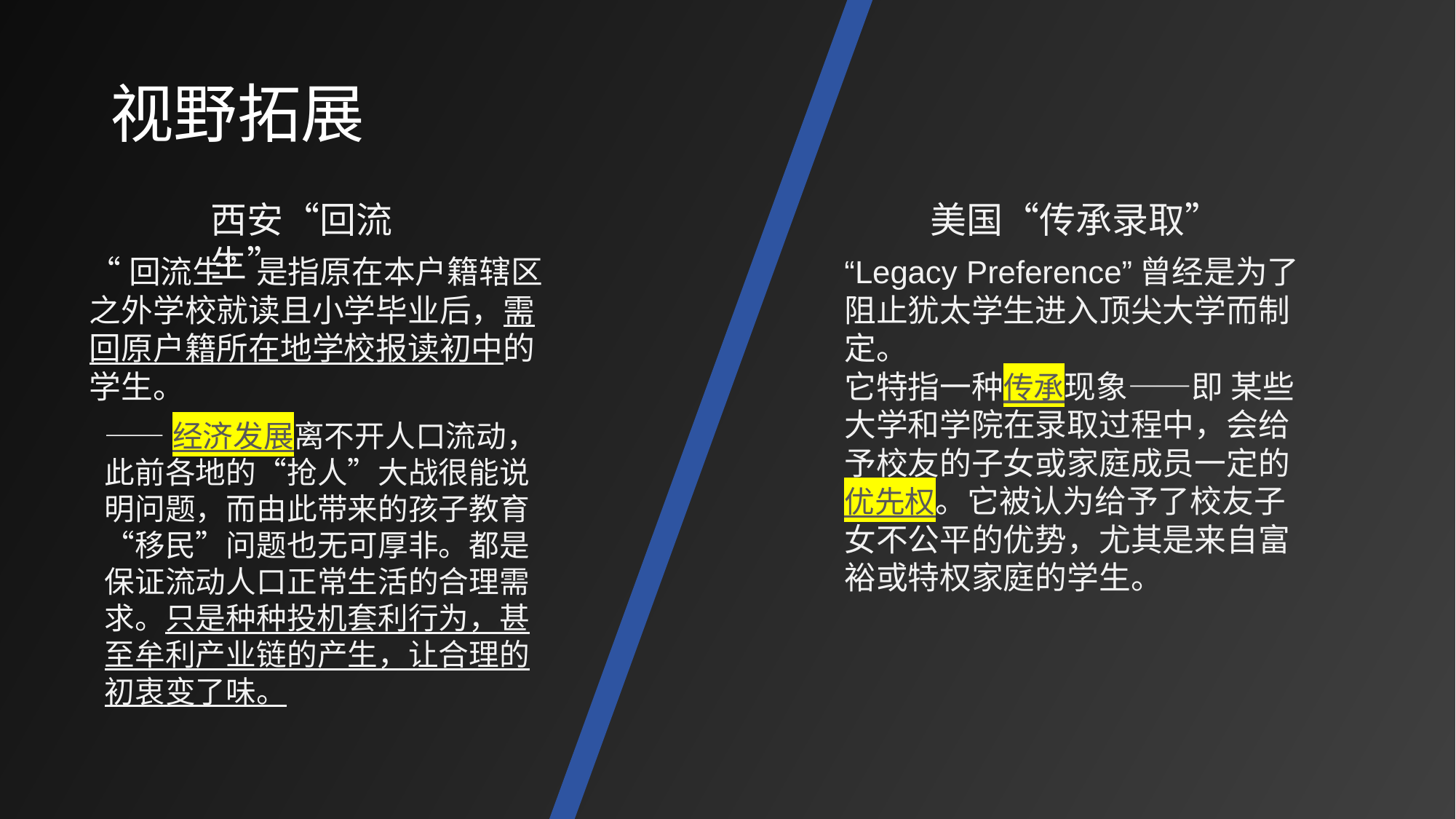

视野拓展
西安“回流生”
美国“传承录取”
“回流生”是指原在本户籍辖区之外学校就读且小学毕业后，需回原户籍所在地学校报读初中的学生。
“Legacy Preference”曾经是为了阻止犹太学生进入顶尖大学而制定。
它特指一种传承现象——即 某些大学和学院在录取过程中，会给予校友的子女或家庭成员一定的优先权。它被认为给予了校友子女不公平的优势，尤其是来自富裕或特权家庭的学生。
——经济发展离不开人口流动，此前各地的“抢人”大战很能说明问题，而由此带来的孩子教育“移民”问题也无可厚非。都是保证流动人口正常生活的合理需求。只是种种投机套利行为，甚至牟利产业链的产生，让合理的初衷变了味。